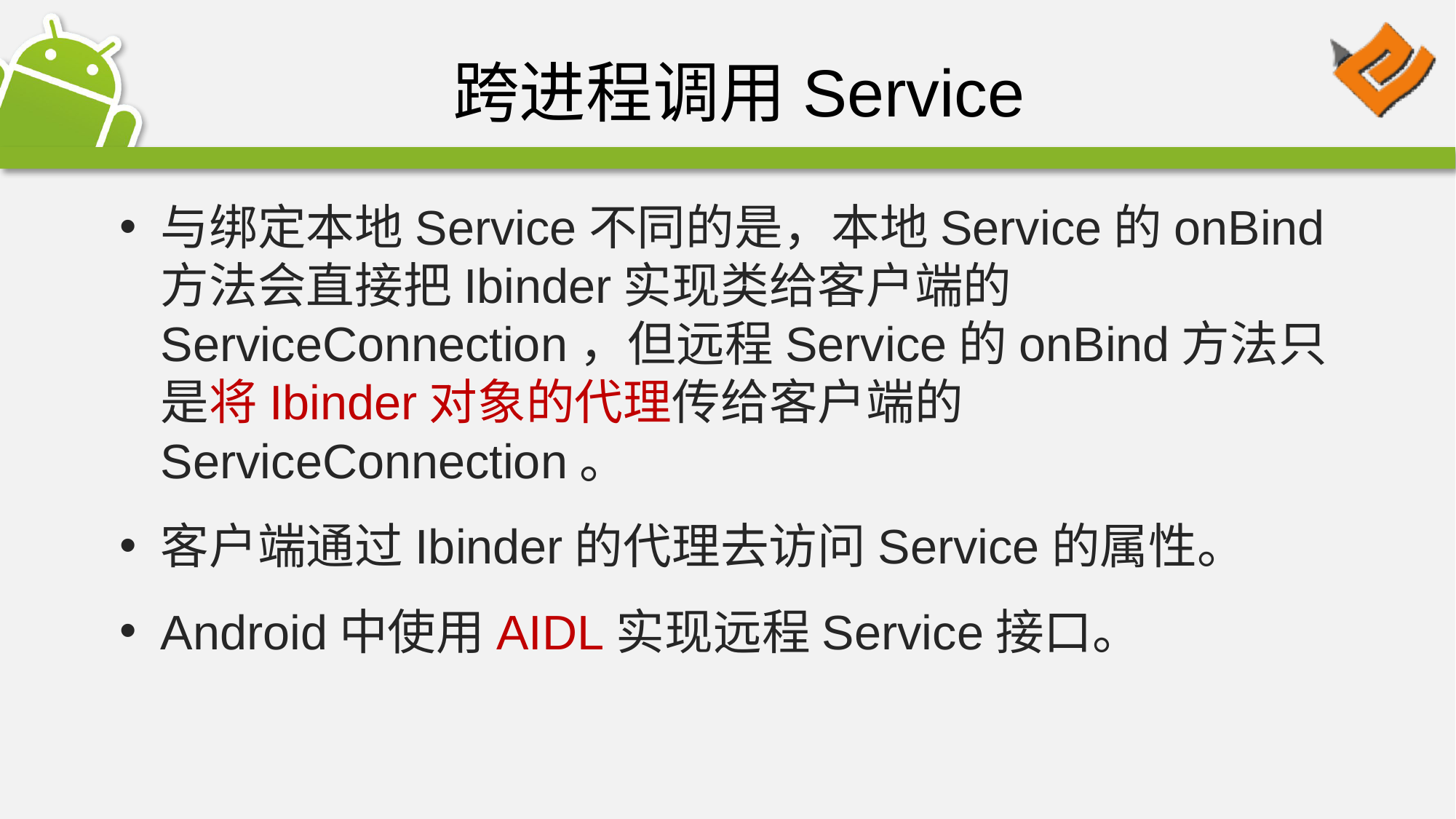

# 跨进程调用Service
与绑定本地Service不同的是，本地Service的onBind方法会直接把Ibinder实现类给客户端的ServiceConnection，但远程Service的onBind方法只是将Ibinder对象的代理传给客户端的ServiceConnection。
客户端通过Ibinder的代理去访问Service的属性。
Android中使用AIDL实现远程Service接口。